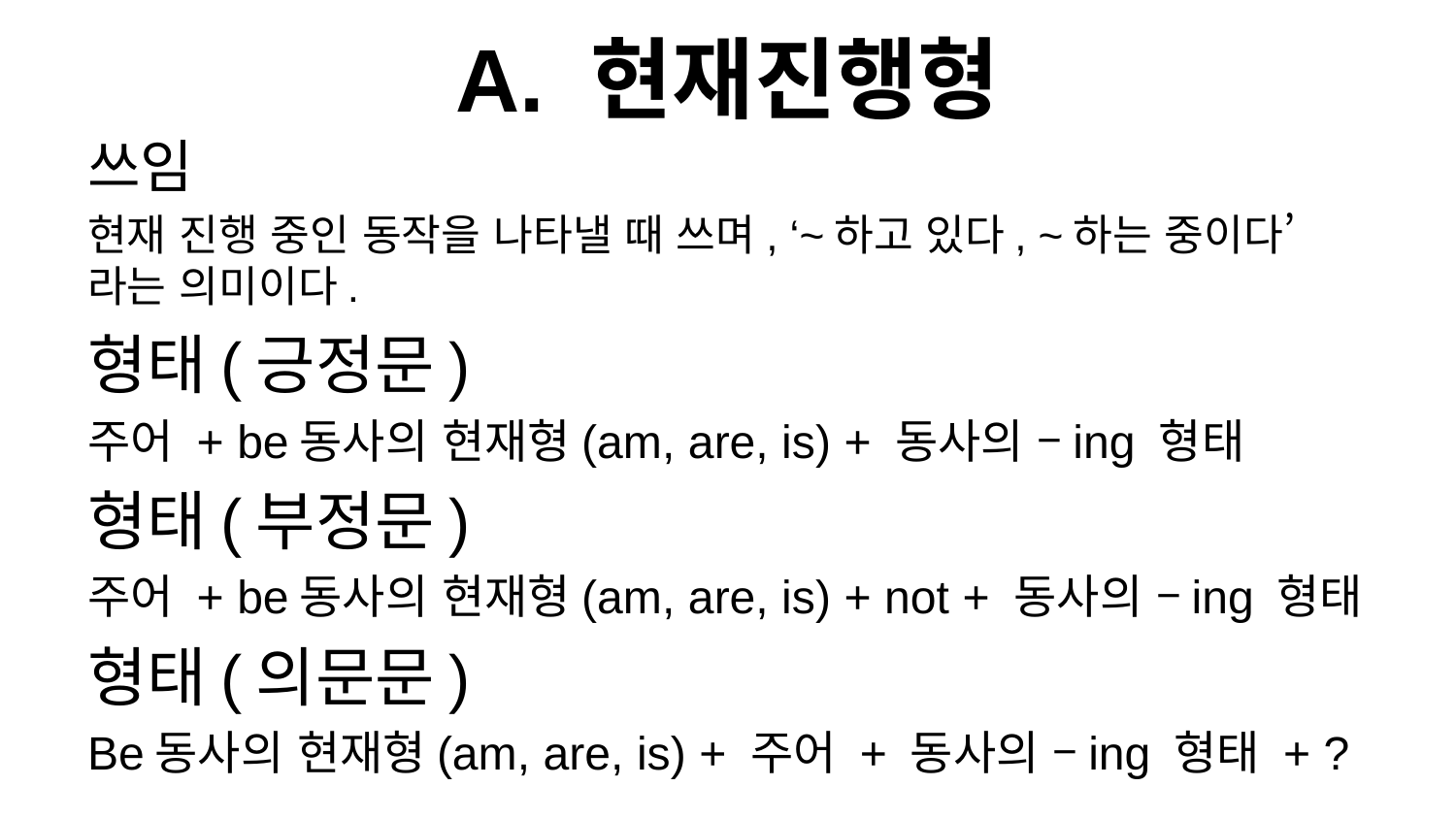

# A. 현재진행형
쓰임
현재 진행 중인 동작을 나타낼 때 쓰며, ‘~하고 있다, ~하는 중이다’라는 의미이다.
형태(긍정문)
주어 + be동사의 현재형(am, are, is) + 동사의 –ing 형태
형태(부정문)
주어 + be동사의 현재형(am, are, is) + not + 동사의 –ing 형태
형태(의문문)
Be동사의 현재형(am, are, is) + 주어 + 동사의 –ing 형태 + ?